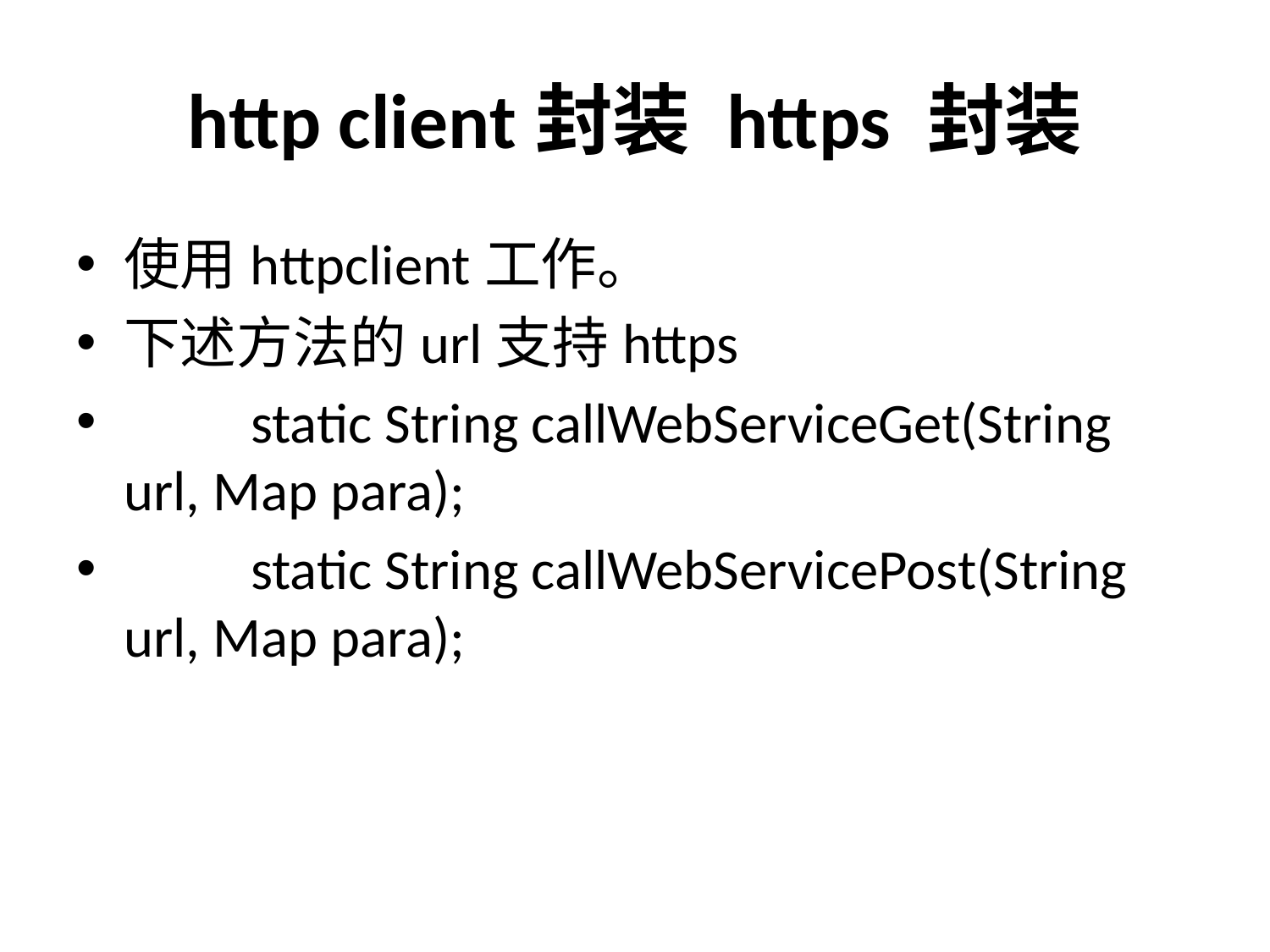

# http client封装 https 封装
使用httpclient工作。
下述方法的url支持https
	static String callWebServiceGet(String url, Map para);
	static String callWebServicePost(String url, Map para);